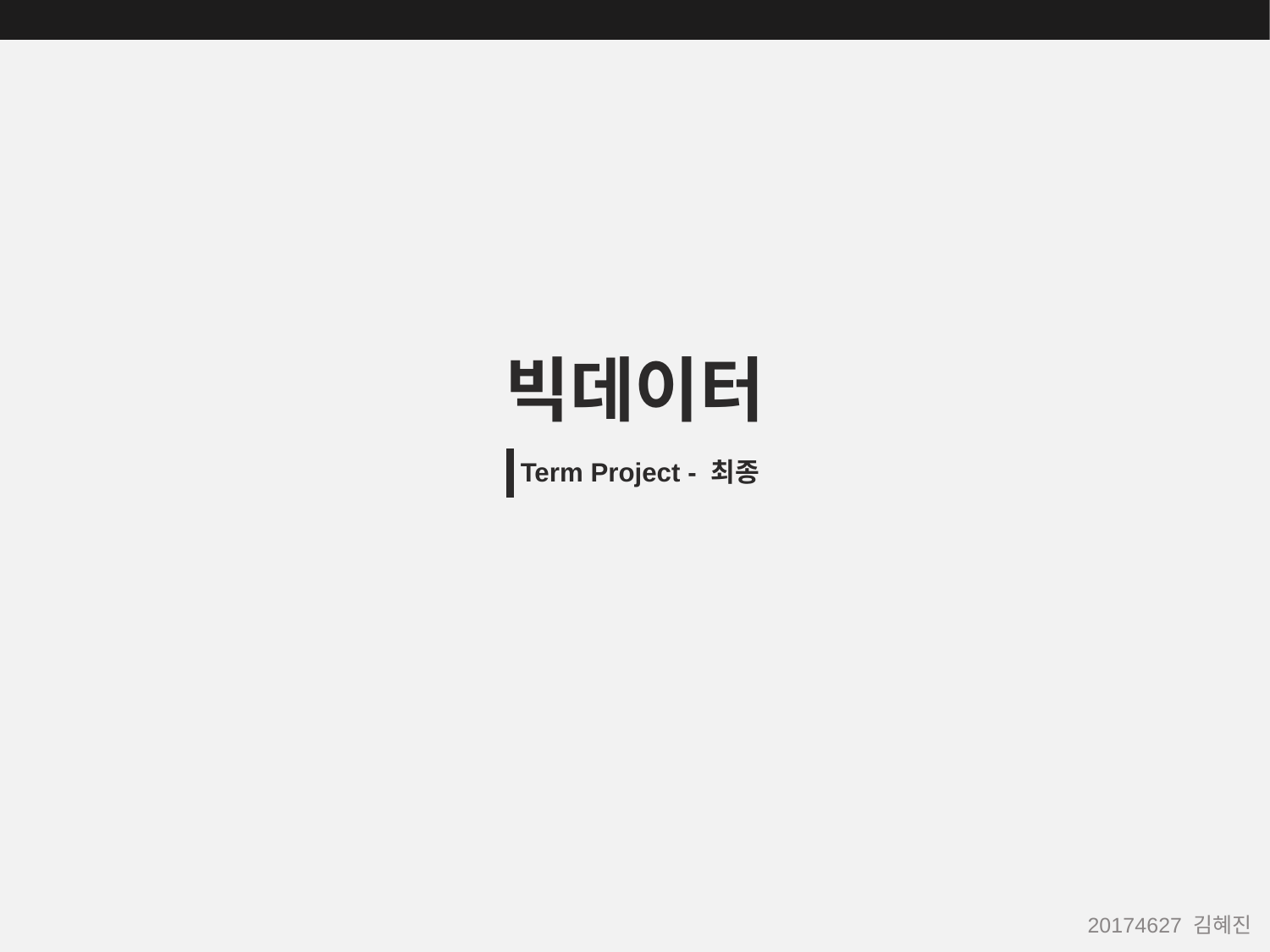

빅데이터

Term Project - 최종
20174627 김혜진